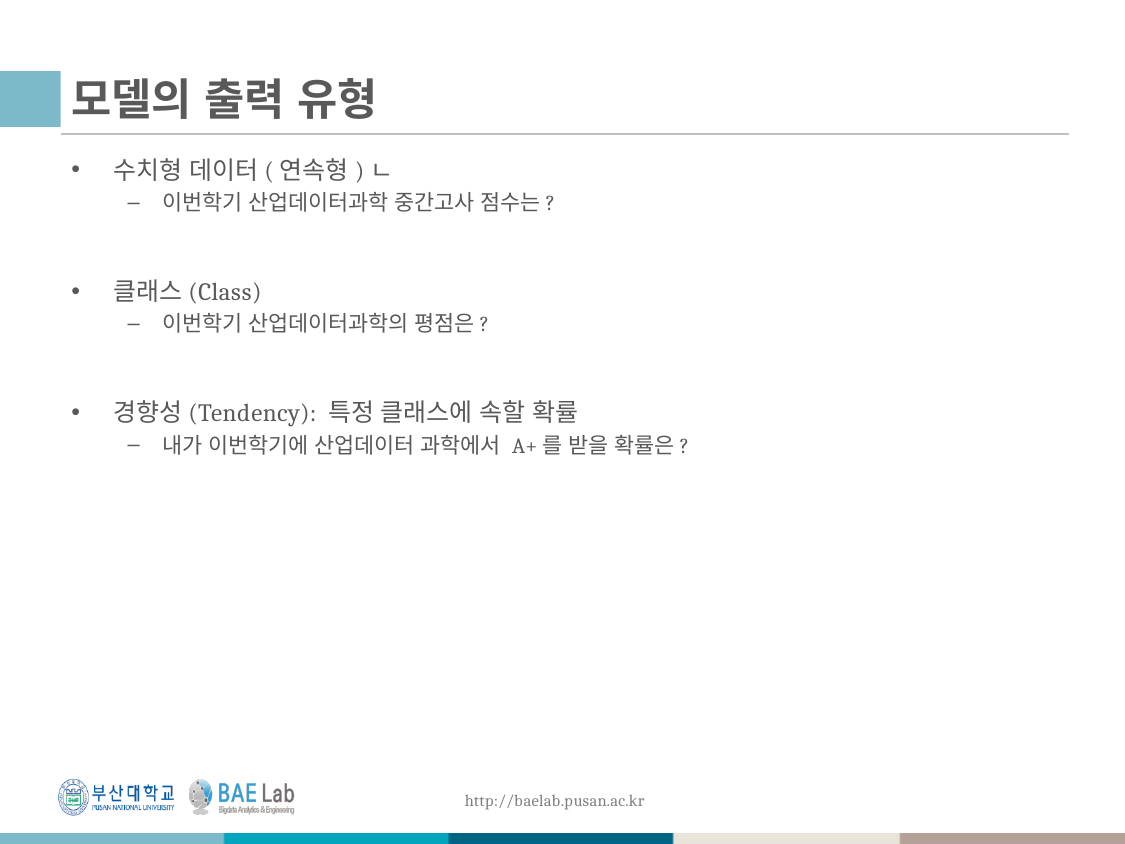

# 모델의 출력 유형
수치형 데이터(연속형)ㄴ
이번학기 산업데이터과학 중간고사 점수는?

클래스(Class)
이번학기 산업데이터과학의 평점은?

경향성(Tendency): 특정 클래스에 속할 확률
내가 이번학기에 산업데이터 과학에서 A+를 받을 확률은?